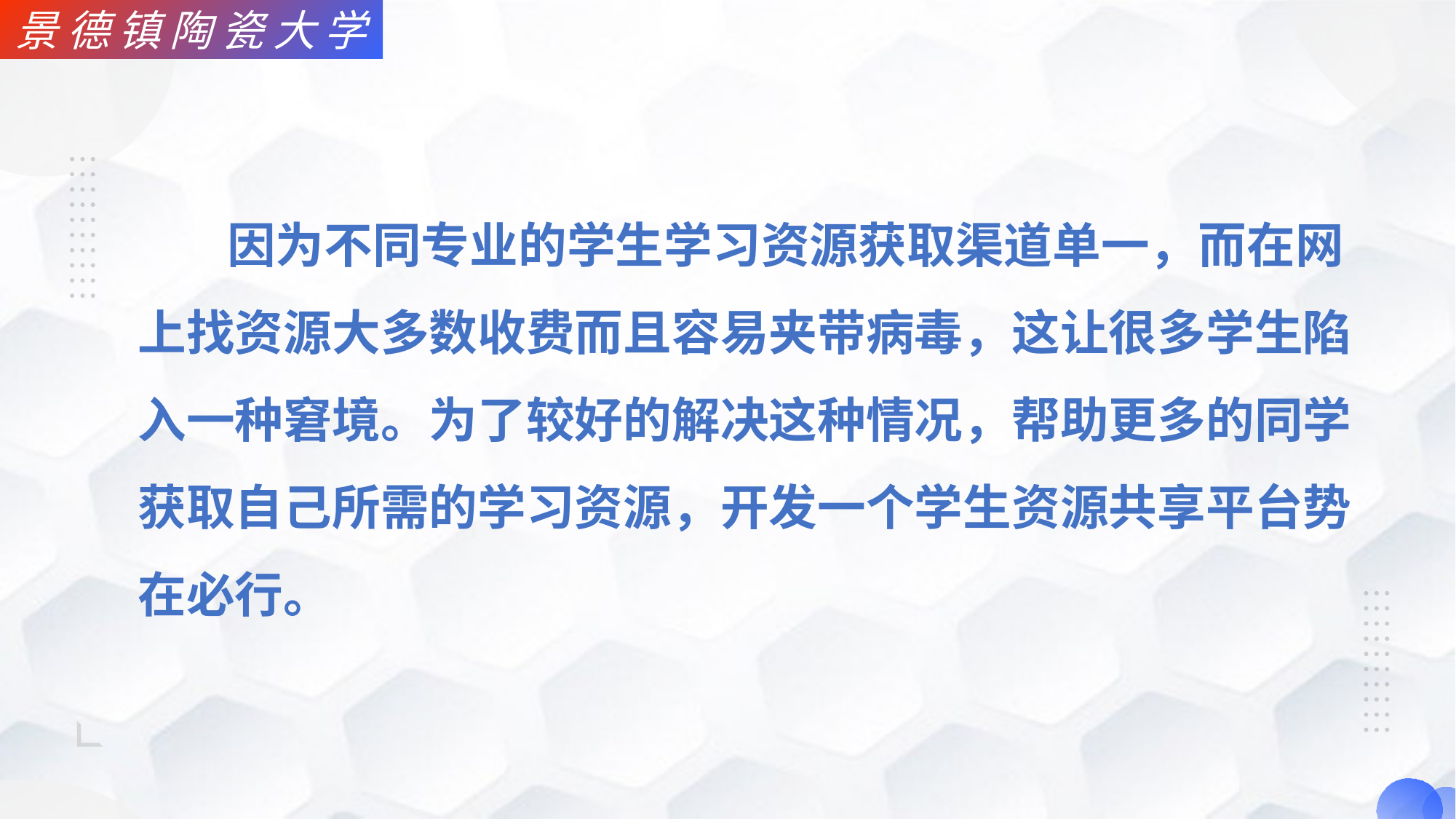

因为不同专业的学生学习资源获取渠道单一，而在网上找资源大多数收费而且容易夹带病毒，这让很多学生陷入一种窘境。为了较好的解决这种情况，帮助更多的同学获取自己所需的学习资源，开发一个学生资源共享平台势在必行。